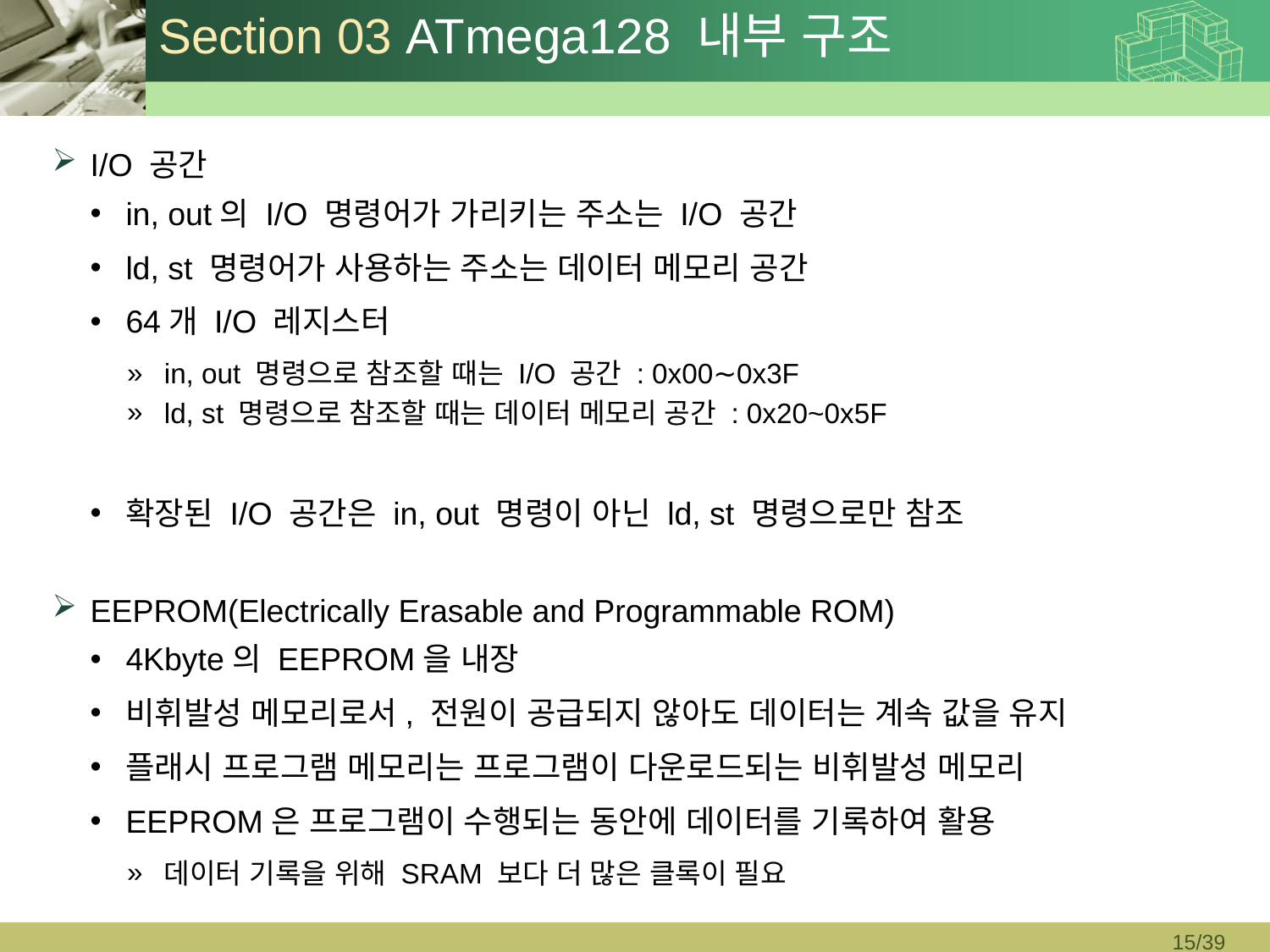

# Section 03 ATmega128 내부 구조
I/O 공간
in, out의 I/O 명령어가 가리키는 주소는 I/O 공간
ld, st 명령어가 사용하는 주소는 데이터 메모리 공간
64개 I/O 레지스터
in, out 명령으로 참조할 때는 I/O 공간 : 0x00∼0x3F
ld, st 명령으로 참조할 때는 데이터 메모리 공간 : 0x20~0x5F

확장된 I/O 공간은 in, out 명령이 아닌 ld, st 명령으로만 참조
EEPROM(Electrically Erasable and Programmable ROM)
4Kbyte의 EEPROM을 내장
비휘발성 메모리로서, 전원이 공급되지 않아도 데이터는 계속 값을 유지
플래시 프로그램 메모리는 프로그램이 다운로드되는 비휘발성 메모리
EEPROM은 프로그램이 수행되는 동안에 데이터를 기록하여 활용
데이터 기록을 위해 SRAM 보다 더 많은 클록이 필요